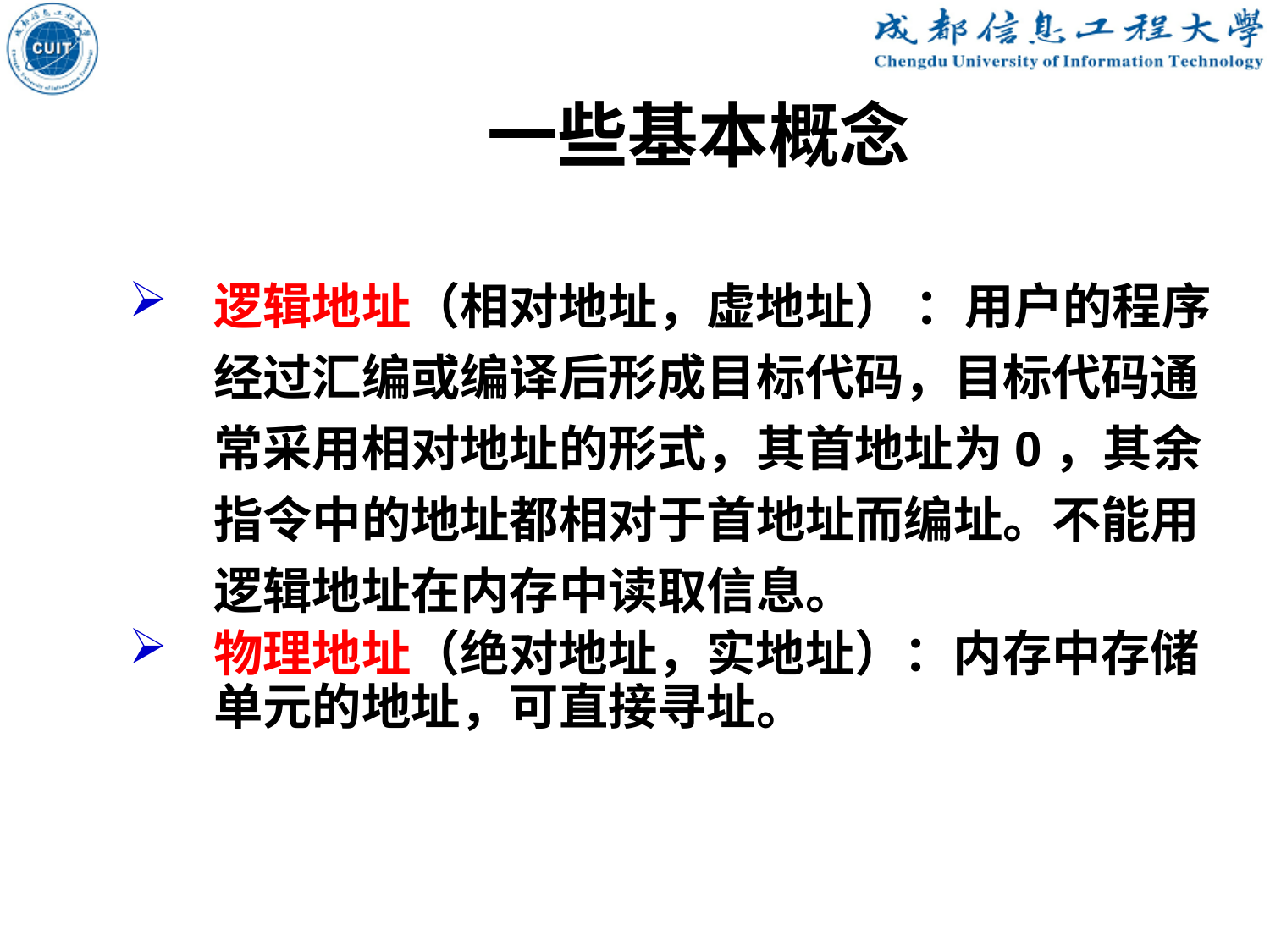

一些基本概念

逻辑地址（相对地址，虚地址） ：用户的程序经过汇编或编译后形成目标代码，目标代码通常采用相对地址的形式，其首地址为0，其余指令中的地址都相对于首地址而编址。不能用逻辑地址在内存中读取信息。
物理地址（绝对地址，实地址）：内存中存储单元的地址，可直接寻址。